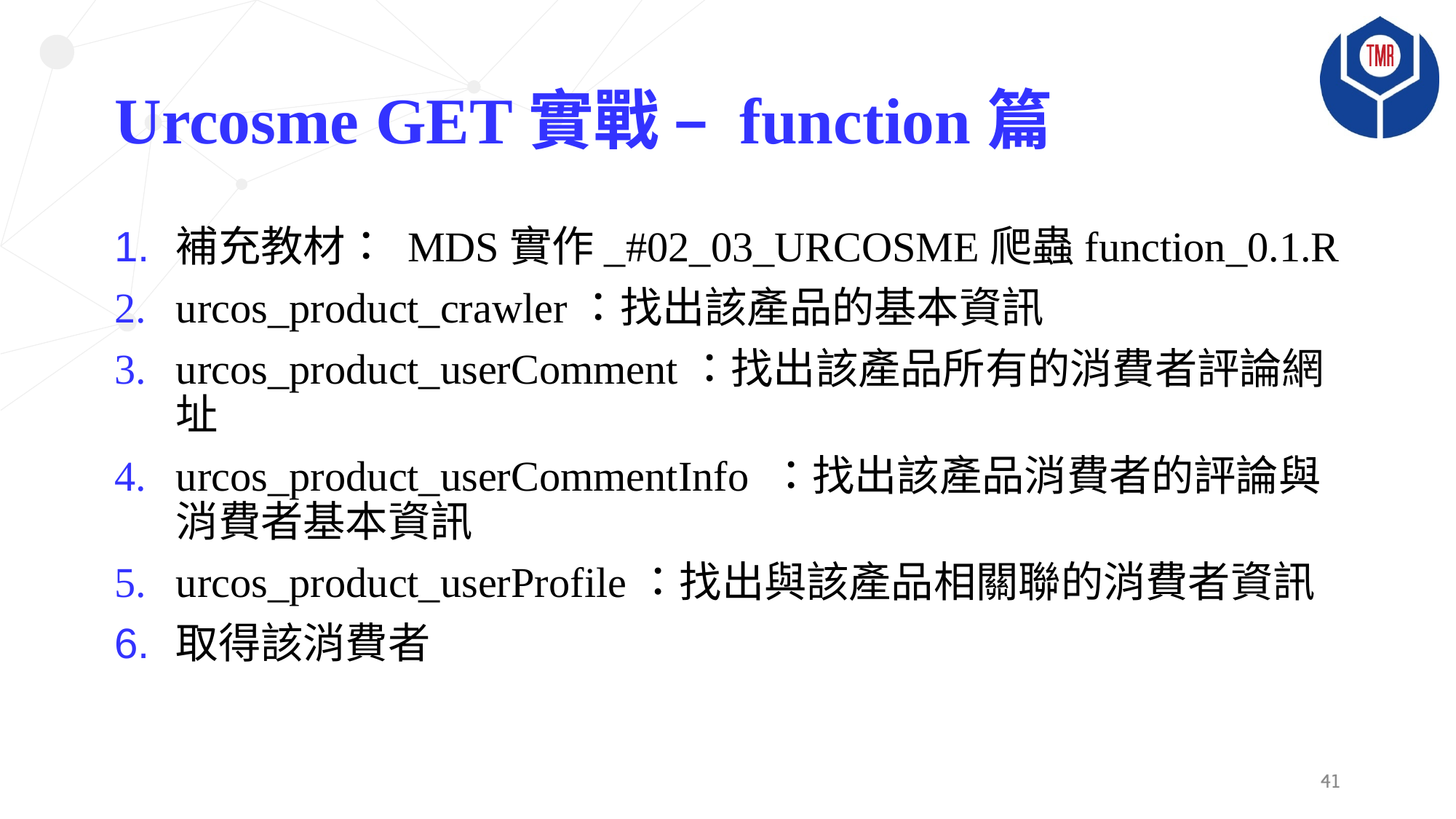

# Urcosme GET實戰 – function篇
補充教材： MDS實作_#02_03_URCOSME爬蟲function_0.1.R
urcos_product_crawler：找出該產品的基本資訊
urcos_product_userComment：找出該產品所有的消費者評論網址
urcos_product_userCommentInfo ：找出該產品消費者的評論與消費者基本資訊
urcos_product_userProfile：找出與該產品相關聯的消費者資訊
取得該消費者
41